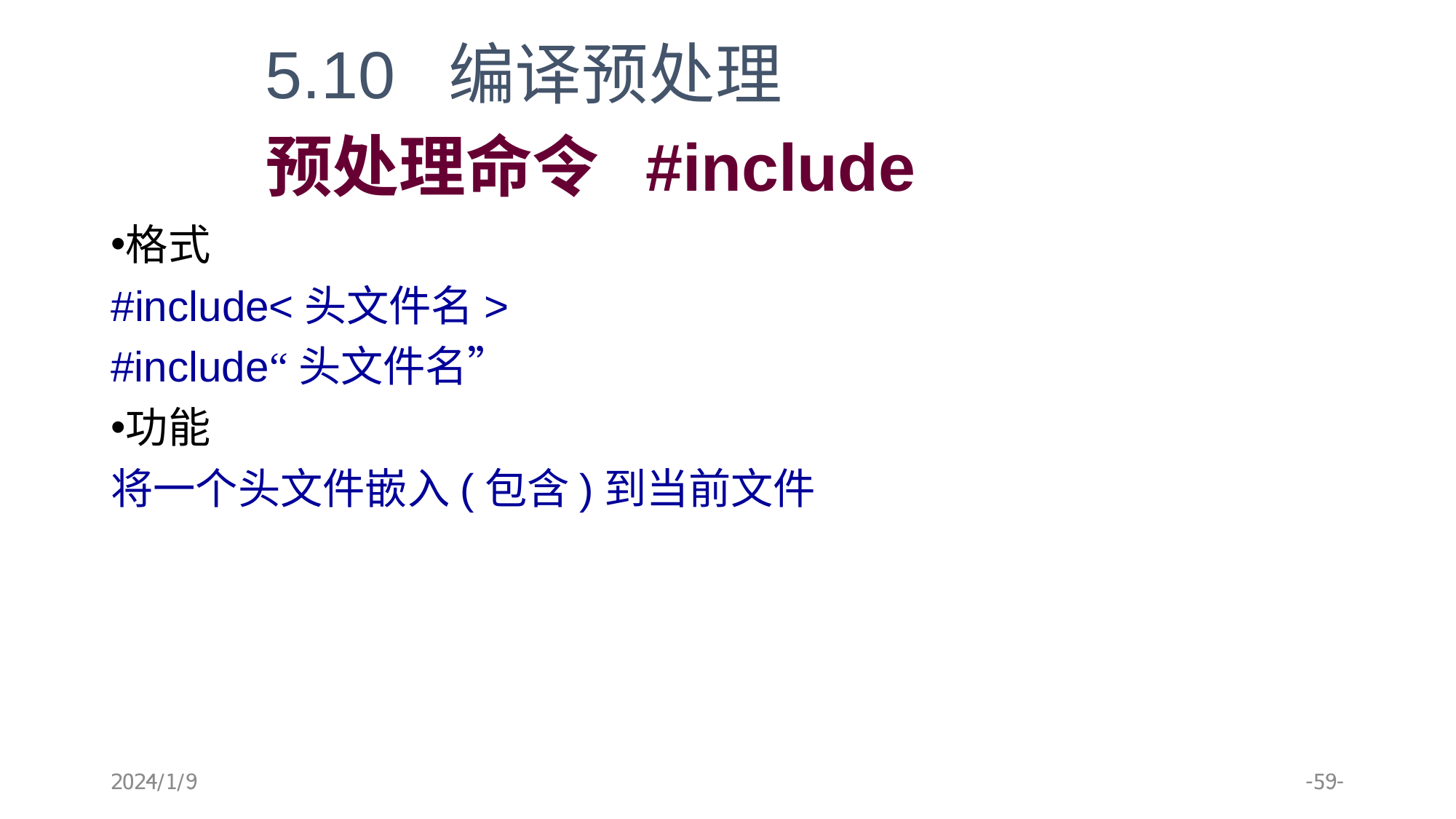

5.10  编译预处理
# 预处理命令  #include
格式
#include<头文件名>
#include“头文件名”
功能
将一个头文件嵌入(包含)到当前文件
2024/1/9
-59-